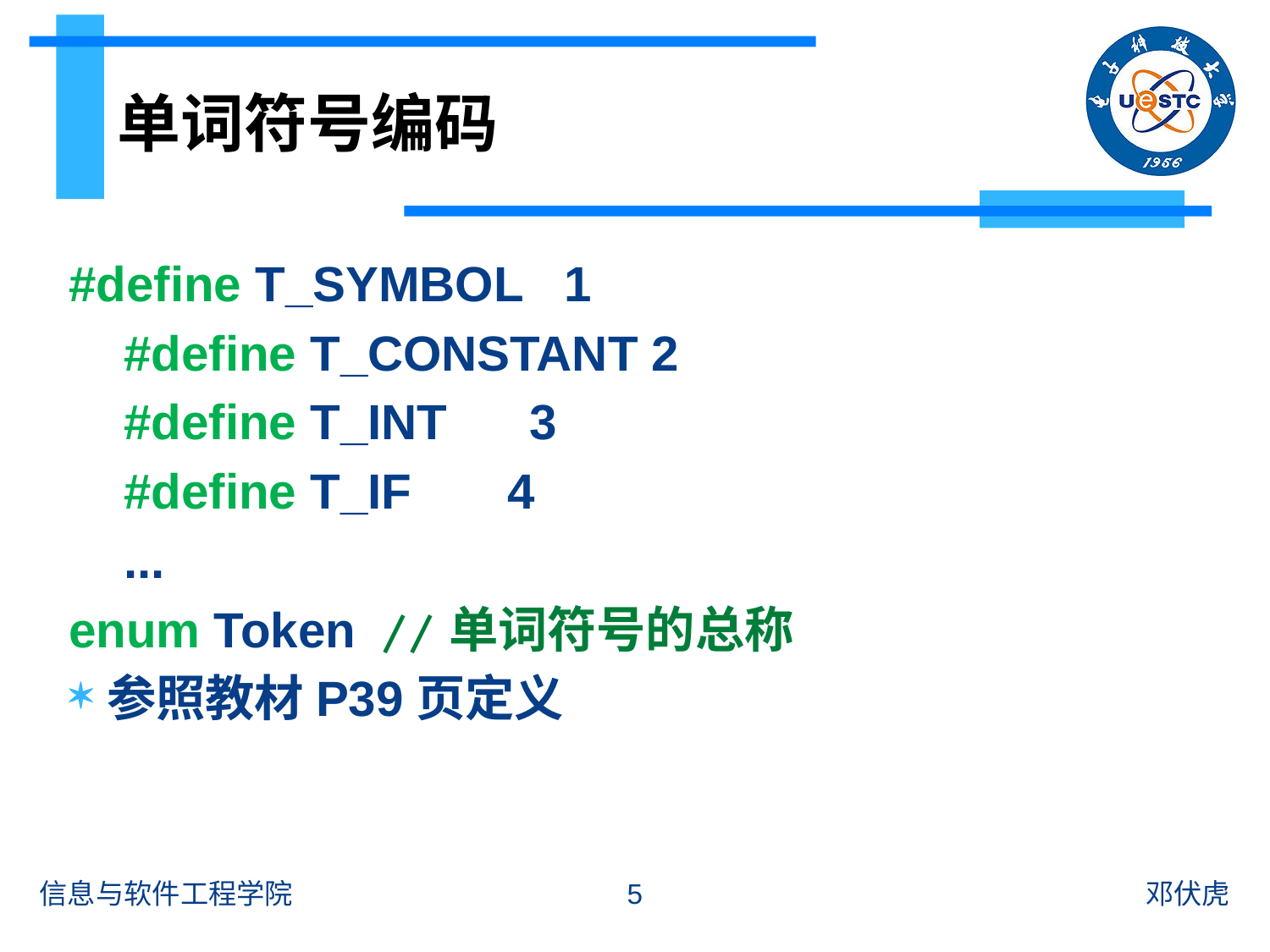

# 单词符号编码
#define T_SYMBOL   1
    #define T_CONSTANT 2
    #define T_INT      3
    #define T_IF       4
    ...
enum Token  //单词符号的总称
参照教材P39页定义
5
信息与软件工程学院
邓伏虎